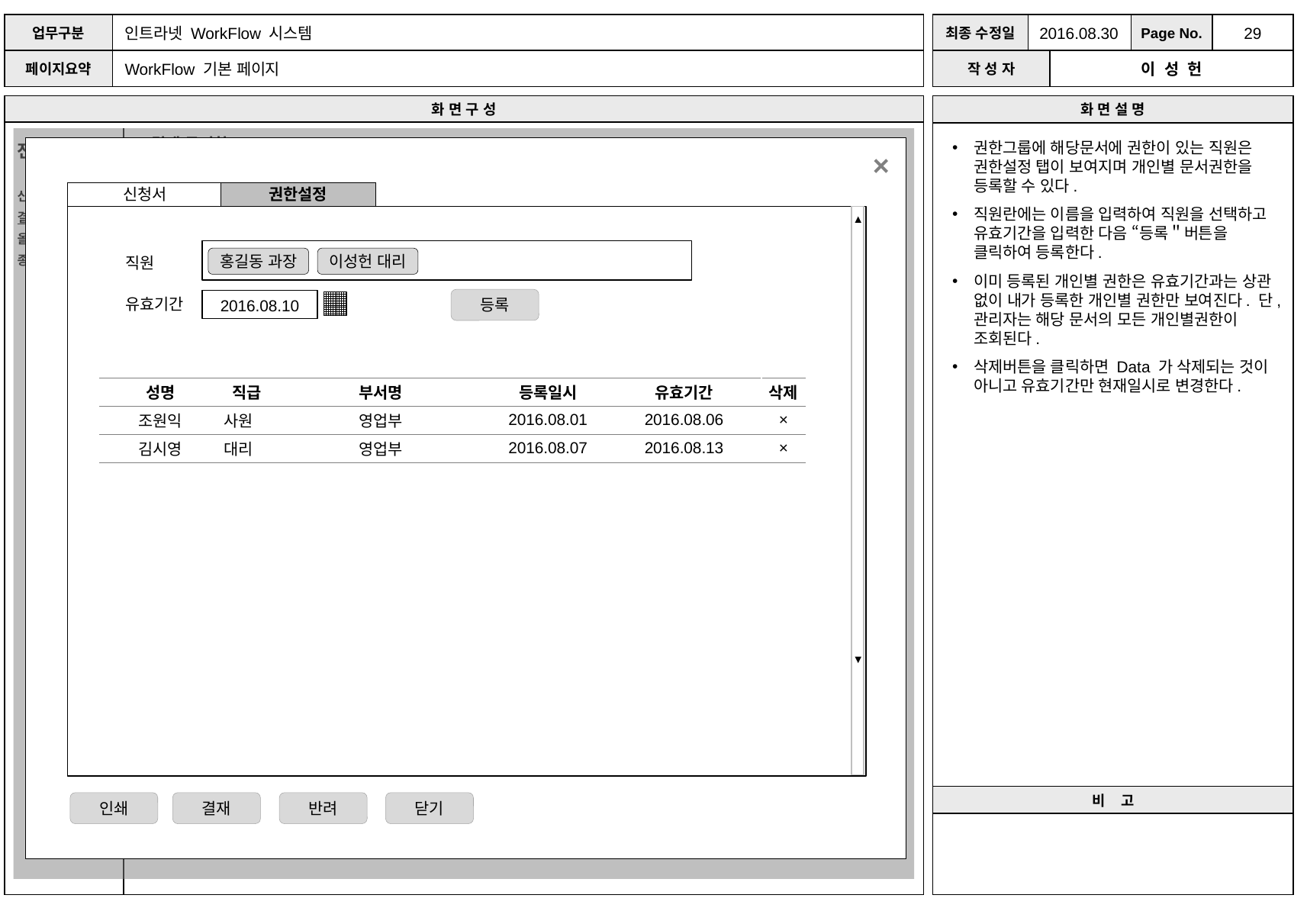

2016.08.30
WorkFlow 기본 페이지
전자결재

신청서 작성
결재문서함(3)
올린문서함(4)
종결문서함

결재 문서함

×
권한그룹에 해당문서에 권한이 있는 직원은 권한설정 탭이 보여지며 개인별 문서권한을 등록할 수 있다.
직원란에는 이름을 입력하여 직원을 선택하고 유효기간을 입력한 다음 “등록＂버튼을 클릭하여 등록한다.
이미 등록된 개인별 권한은 유효기간과는 상관 없이 내가 등록한 개인별 권한만 보여진다. 단, 관리자는 해당 문서의 모든 개인별권한이 조회된다.
삭제버튼을 클릭하면 Data 가 삭제되는 것이 아니고 유효기간만 현재일시로 변경한다.
예정 문서함 (8)
대기 문서함 (8)
완료 문서함 (8)
신청서
권한설정

▲

▼
복리 후생 (8)
전자결재 (8)

홍길동 과장
이성헌 대리
직원
| 문서번호 | 문서명 | 기안자 | 진행상태 | 작성일 |
| --- | --- | --- | --- | --- |
| BZT20160526-001 | 주택자금 융자금 신청서 | 이성헌 | 결재중 | 2016-05-26 15:00 |
| BZT20160526-002 | 장기근속포상신청서 | 홍길동 | 결재중 | 2016-05-26 15:00 |
| BZT20160526-003 | 체력단련비 지원 신청서 | 이순신 | 결재중 | 2016-05-26 15:00 |
| BZT20160526-004 | 의료비 지원금 신청서 | 김재동 | 결재중 | 2016-05-26 15:00 |
| BZT20160526-005 | 학자금 신청서 | 김유신 | 결재중 | 2016-05-26 15:00 |
| BZT20160526-006 | 경조금 신청서 | 이사부 | 결재중 | 2016-05-26 15:00 |
| BZT20160526-007 | 입학축하금 신청서 | 조원익 | 결재중 | 2016-05-26 15:00 |
| BZT20160526-008 | 휴가신청서 | 이순신 | 결재중 | 2016-05-26 15:00 |
등록
2016.08.10

유효기간
| 성명 | 직급 | 부서명 | 등록일시 | 유효기간 | 삭제 |
| --- | --- | --- | --- | --- | --- |
| 조원익 | 사원 | 영업부 | 2016.08.01 | 2016.08.06 | × |
| 김시영 | 대리 | 영업부 | 2016.08.07 | 2016.08.13 | × |
인쇄
결재
반려
닫기